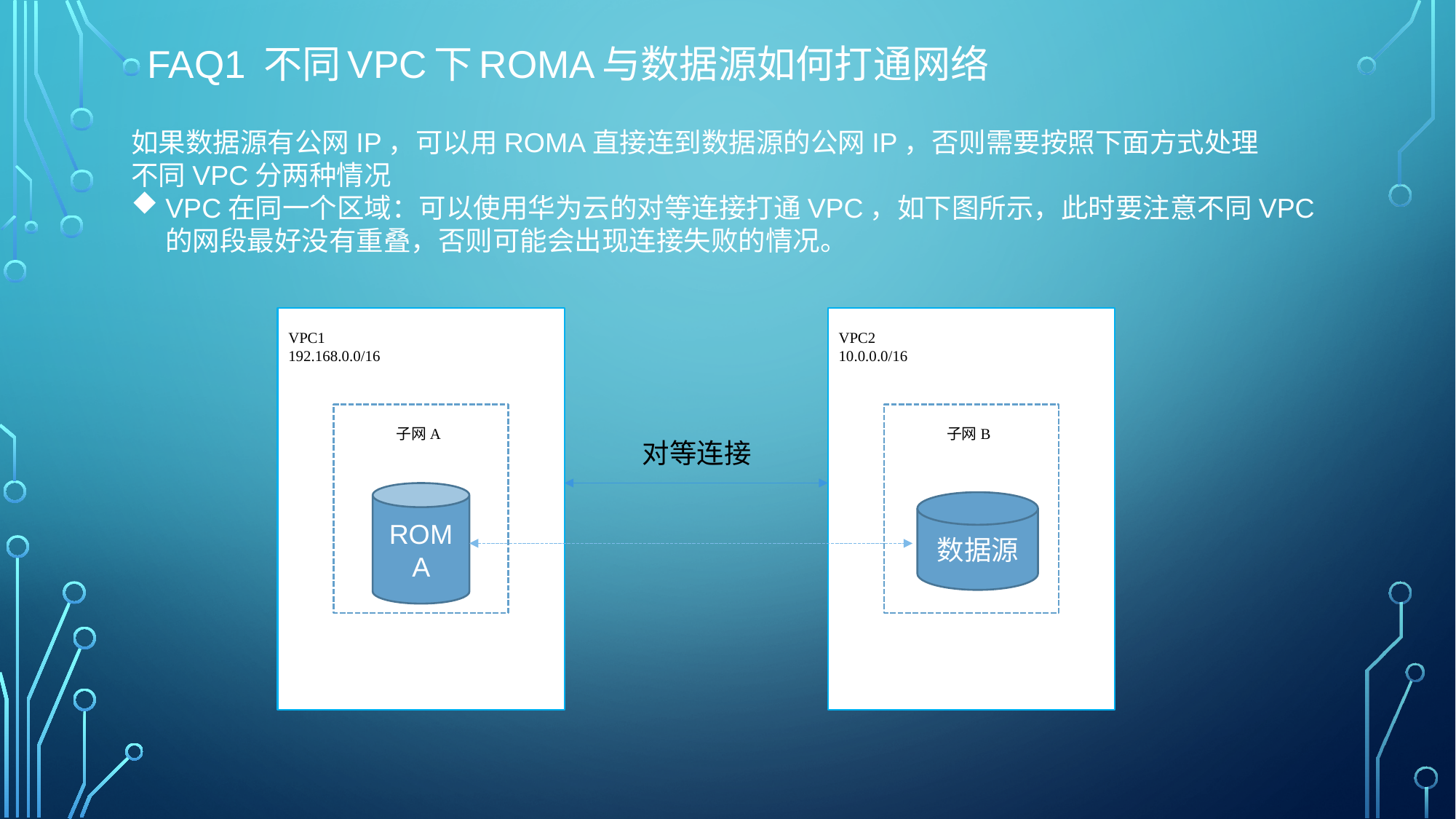

# FAQ1 不同VPC下ROMA与数据源如何打通网络
如果数据源有公网IP，可以用ROMA直接连到数据源的公网IP，否则需要按照下面方式处理
不同VPC分两种情况
VPC在同一个区域：可以使用华为云的对等连接打通VPC，如下图所示，此时要注意不同VPC的网段最好没有重叠，否则可能会出现连接失败的情况。

VPC1
192.168.0.0/16
VPC2
10.0.0.0/16

子网A
子网B
对等连接
ROMA
数据源